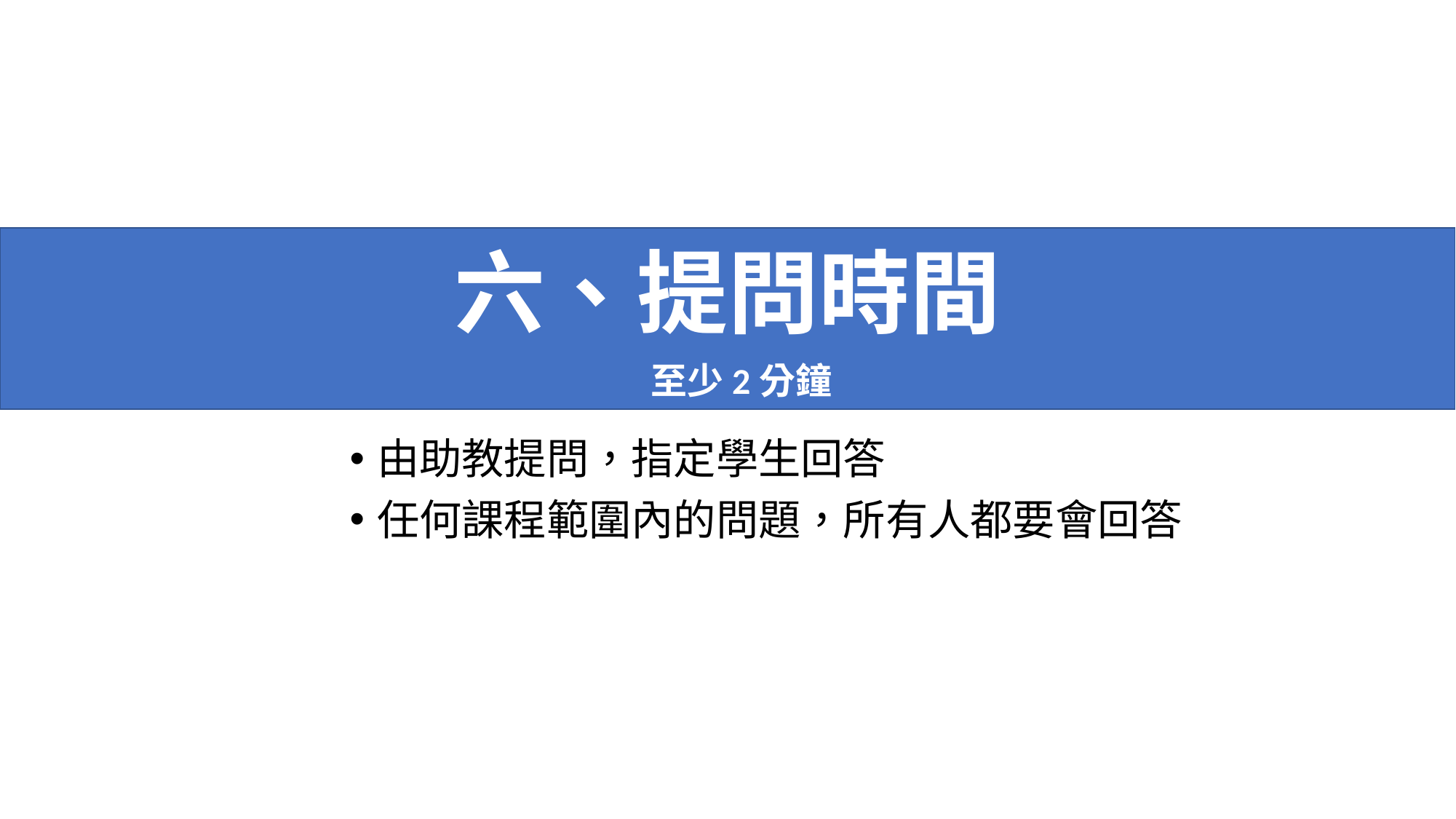

# 六、提問時間

至少2分鐘
由助教提問，指定學生回答
任何課程範圍內的問題，所有人都要會回答